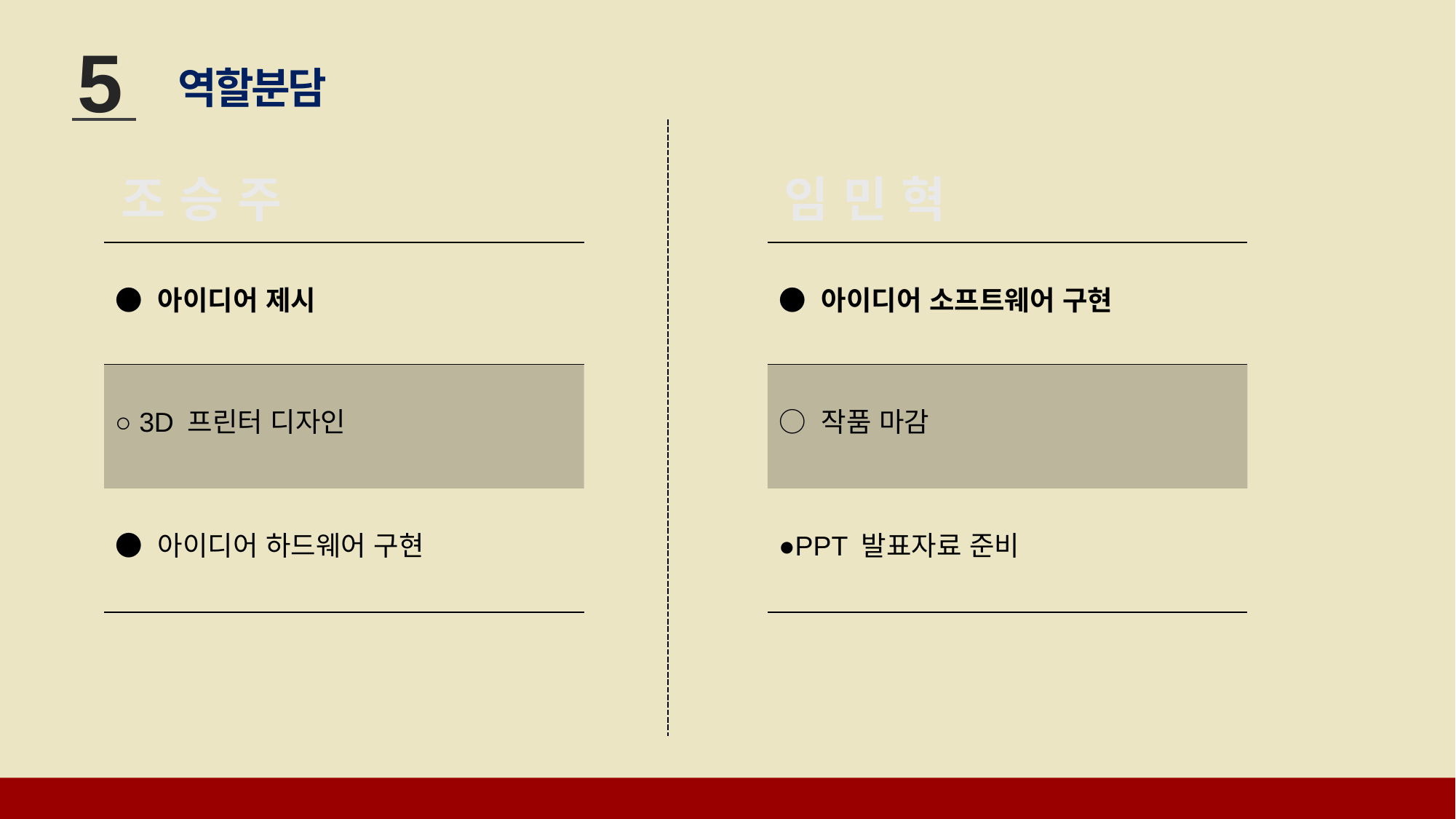

5
역할분담
조 승 주
임 민 혁
| ● 아이디어 제시 |
| --- |
| ○ 3D 프린터 디자인 |
| ● 아이디어 하드웨어 구현 |
| ● 아이디어 소프트웨어 구현 |
| --- |
| ○ 작품 마감 |
| ●PPT 발표자료 준비 |